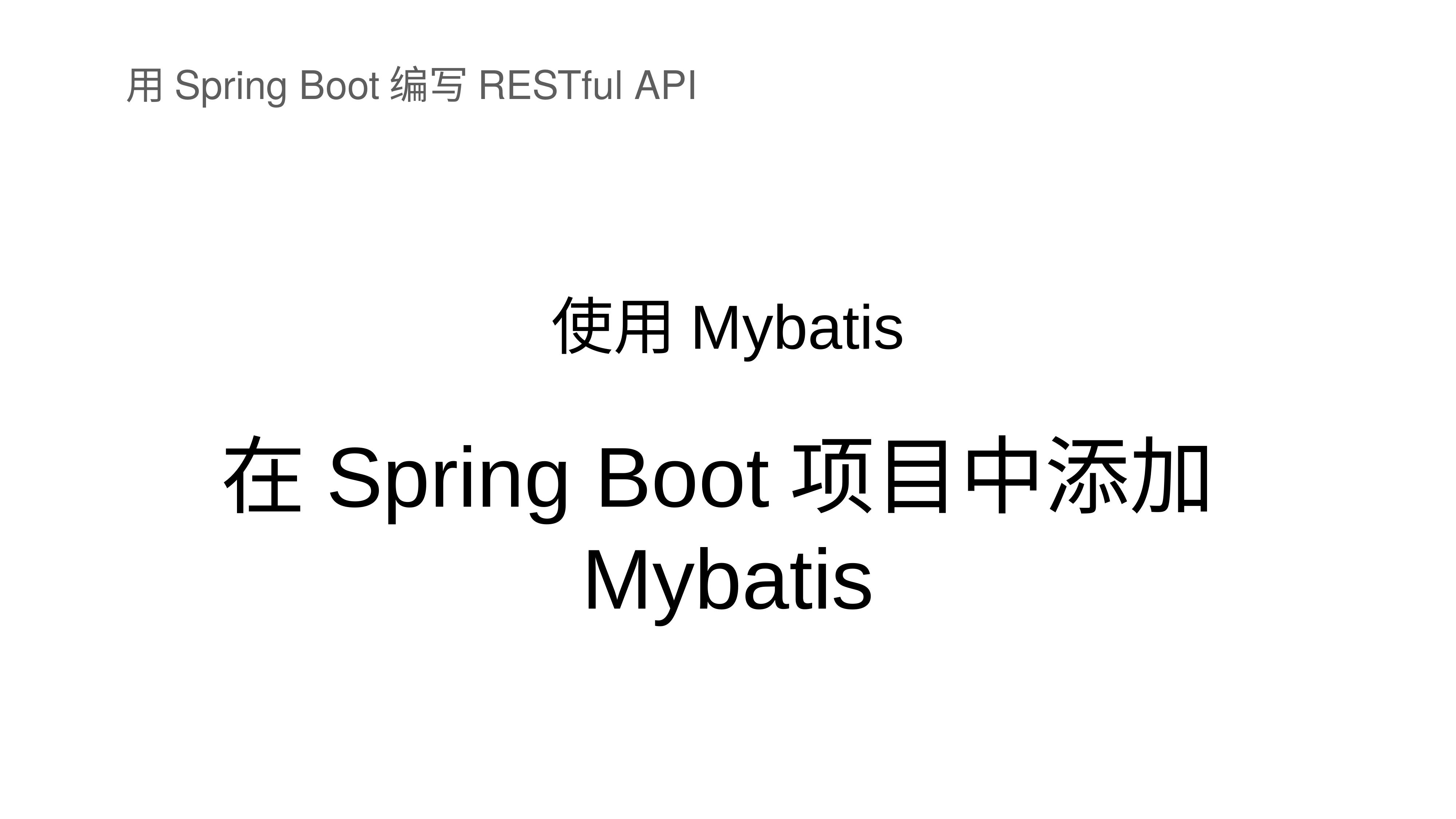

用Spring Boot编写RESTful API
使用Mybatis
# 在Spring Boot项目中添加Mybatis